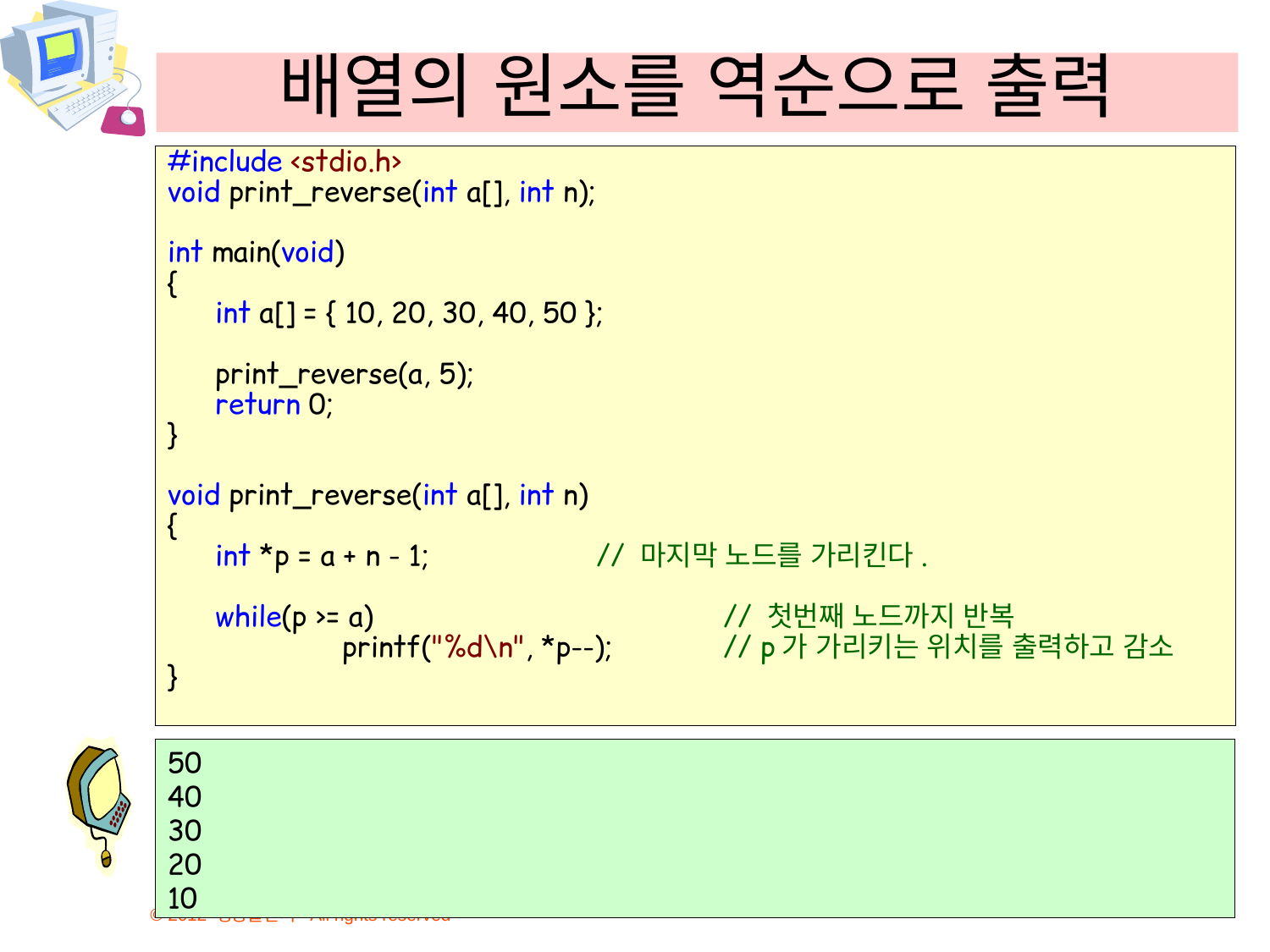

# 배열의 원소를 역순으로 출력
#include <stdio.h>
void print_reverse(int a[], int n);

int main(void)
{
	int a[] = { 10, 20, 30, 40, 50 };

	print_reverse(a, 5);
	return 0;
}

void print_reverse(int a[], int n)
{
	int *p = a + n - 1;		// 마지막 노드를 가리킨다.

	while(p >= a)			// 첫번째 노드까지 반복
		printf("%d\n", *p--);	// p가 가리키는 위치를 출력하고 감소
}

50
40
30
20
10